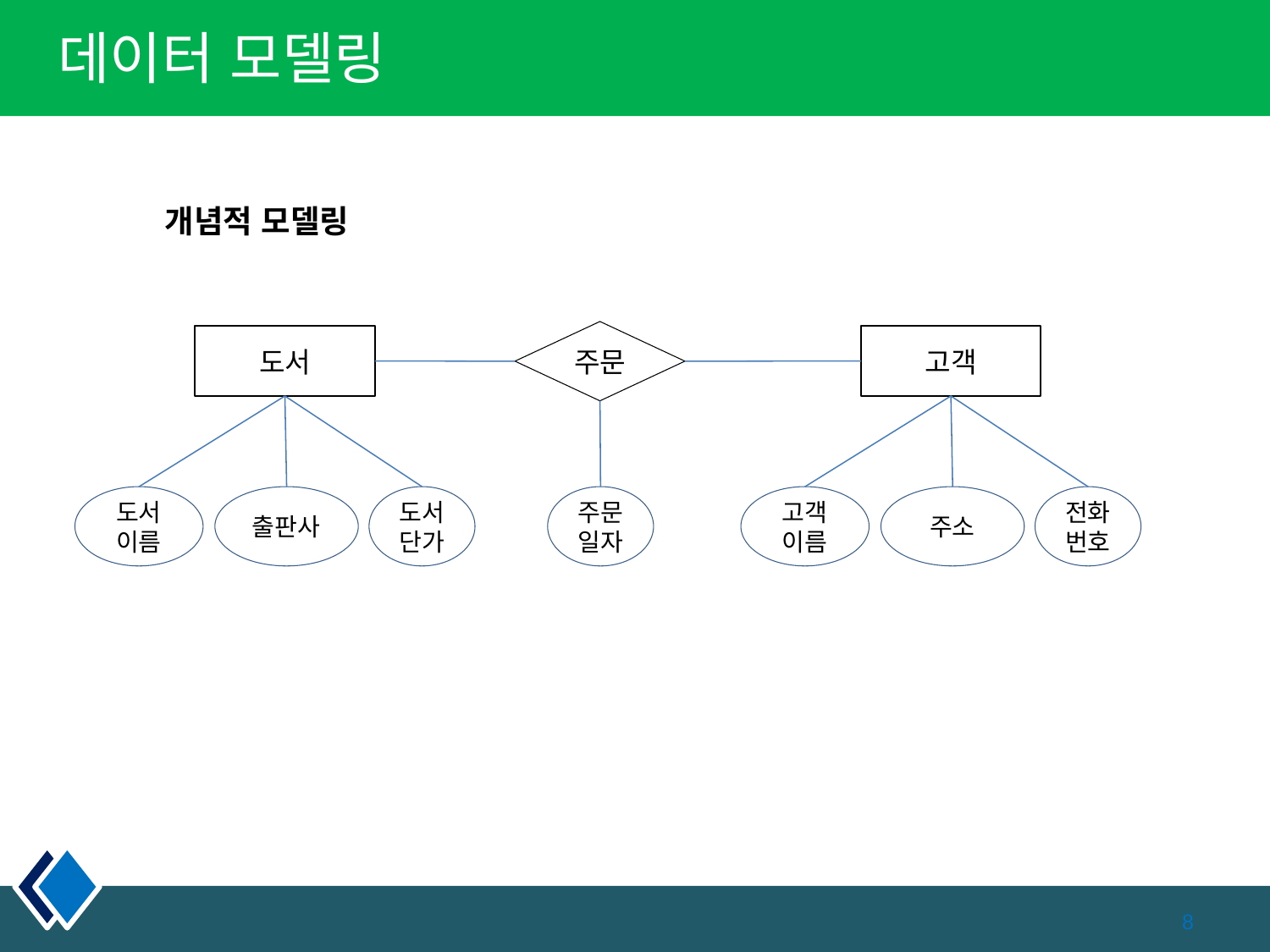

# 데이터 모델링
개념적 모델링
주문
도서
고객
도서이름
출판사
도서단가
주문일자
고객이름
주소
전화번호
8